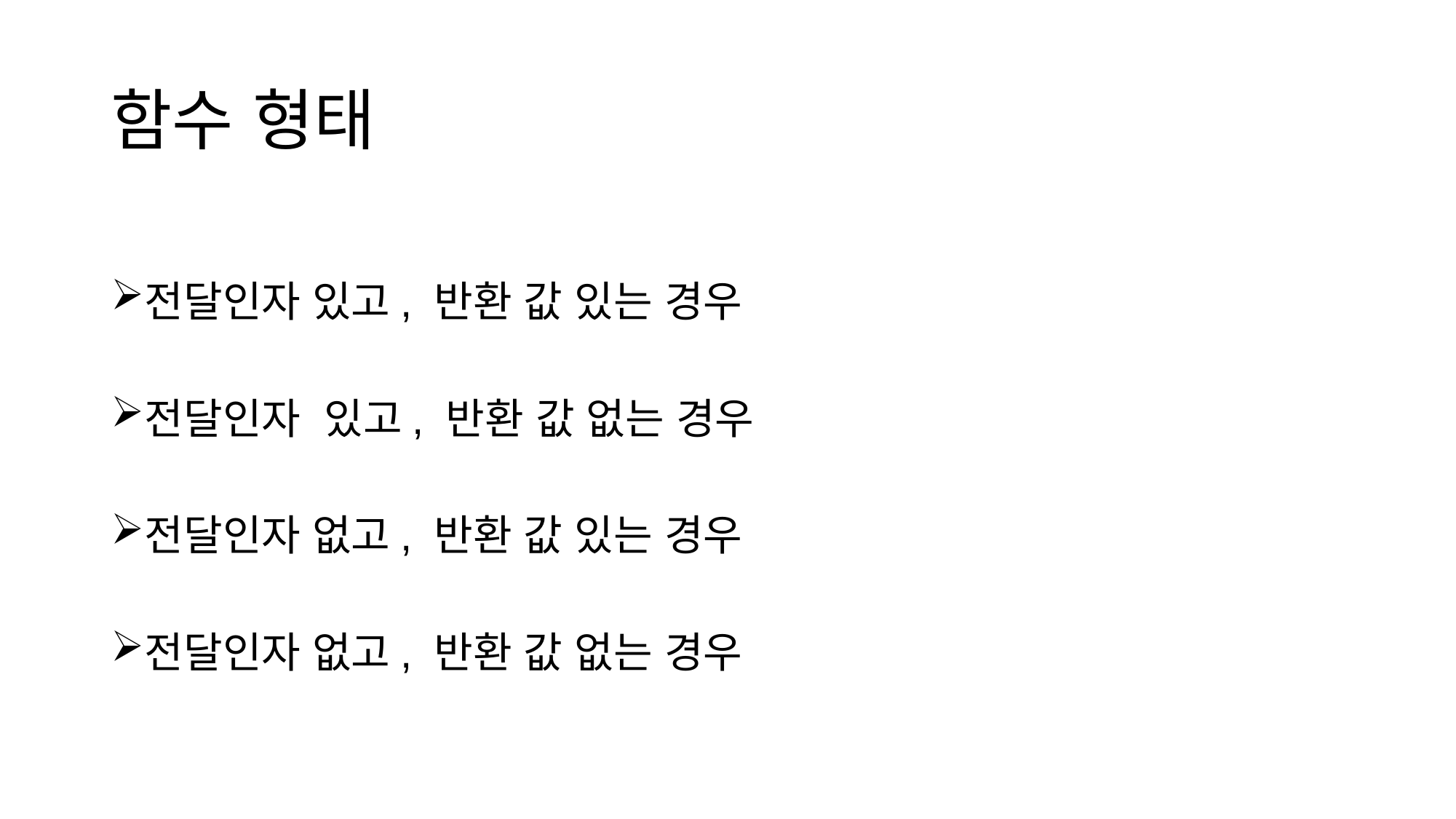

# 함수 형태
전달인자 있고, 반환 값 있는 경우
전달인자  있고, 반환 값 없는 경우
전달인자 없고, 반환 값 있는 경우
전달인자 없고, 반환 값 없는 경우